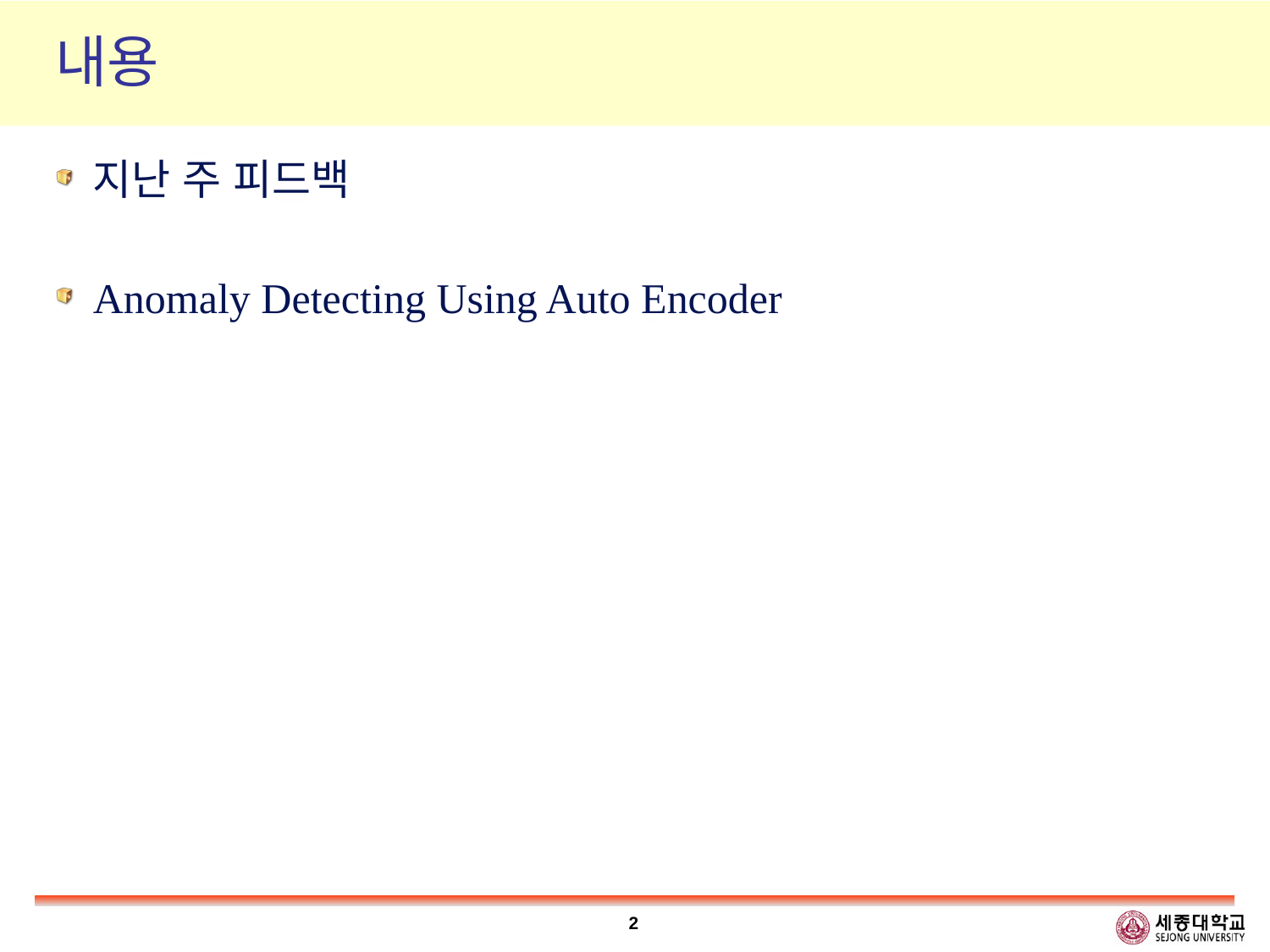

# 내용
지난 주 피드백

Anomaly Detecting Using Auto Encoder

2